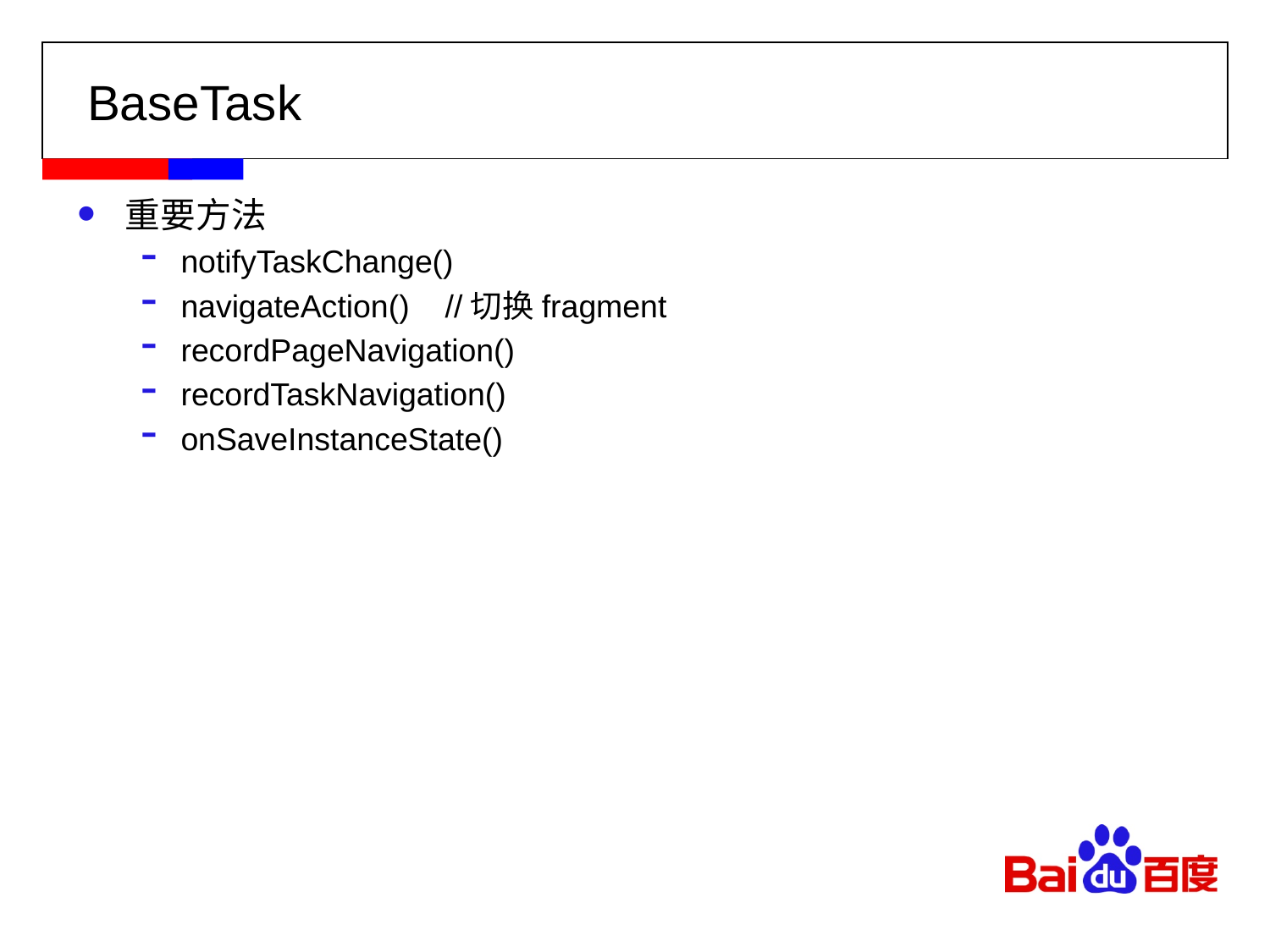

BaseTask
重要方法
notifyTaskChange()
navigateAction()    //切换fragment
recordPageNavigation()
recordTaskNavigation()
onSaveInstanceState()